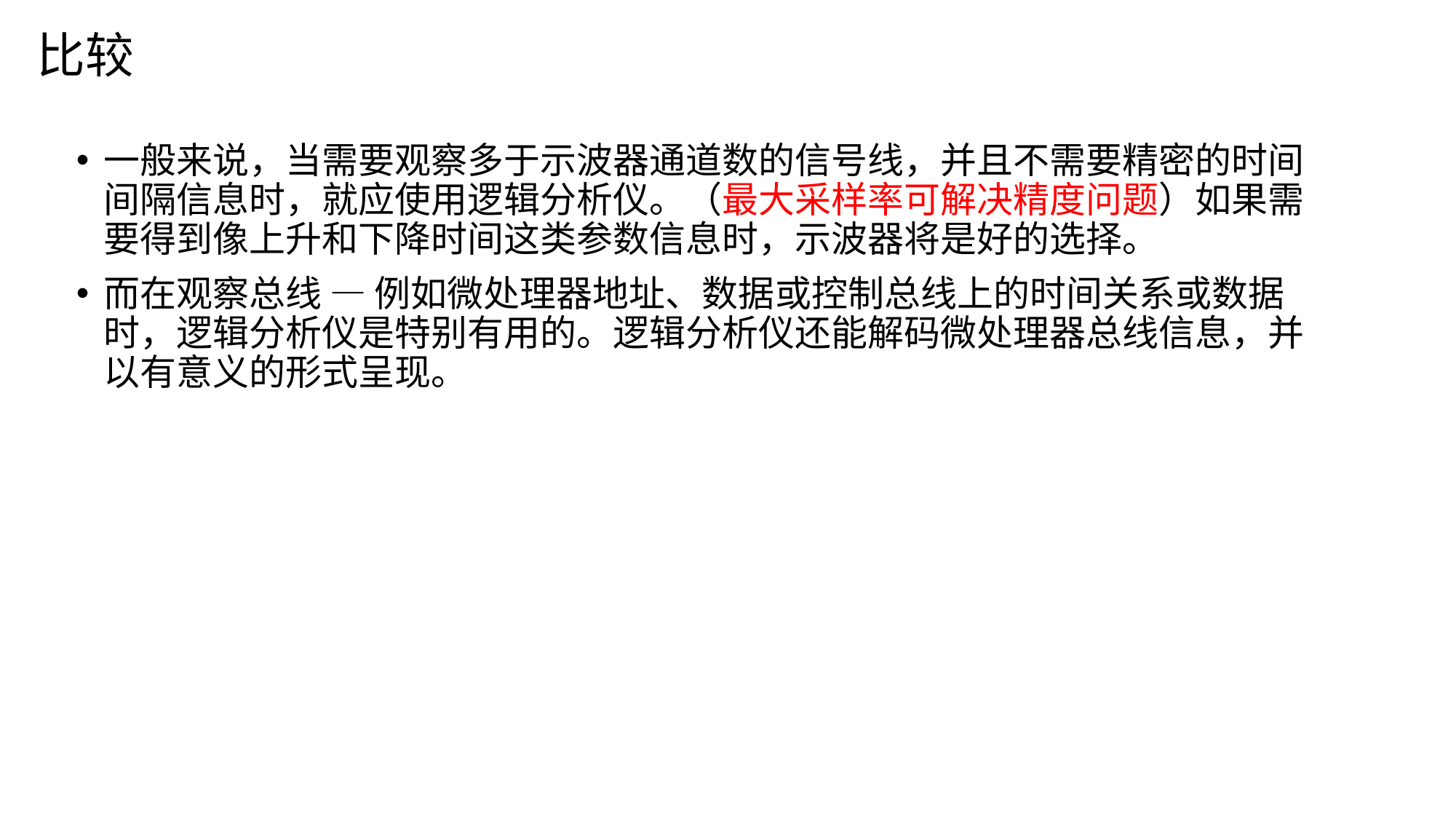

# 比较
一般来说，当需要观察多于示波器通道数的信号线，并且不需要精密的时间间隔信息时，就应使用逻辑分析仪。（最大采样率可解决精度问题）如果需要得到像上升和下降时间这类参数信息时，示波器将是好的选择。
而在观察总线 — 例如微处理器地址、数据或控制总线上的时间关系或数据时，逻辑分析仪是特别有用的。逻辑分析仪还能解码微处理器总线信息，并以有意义的形式呈现。